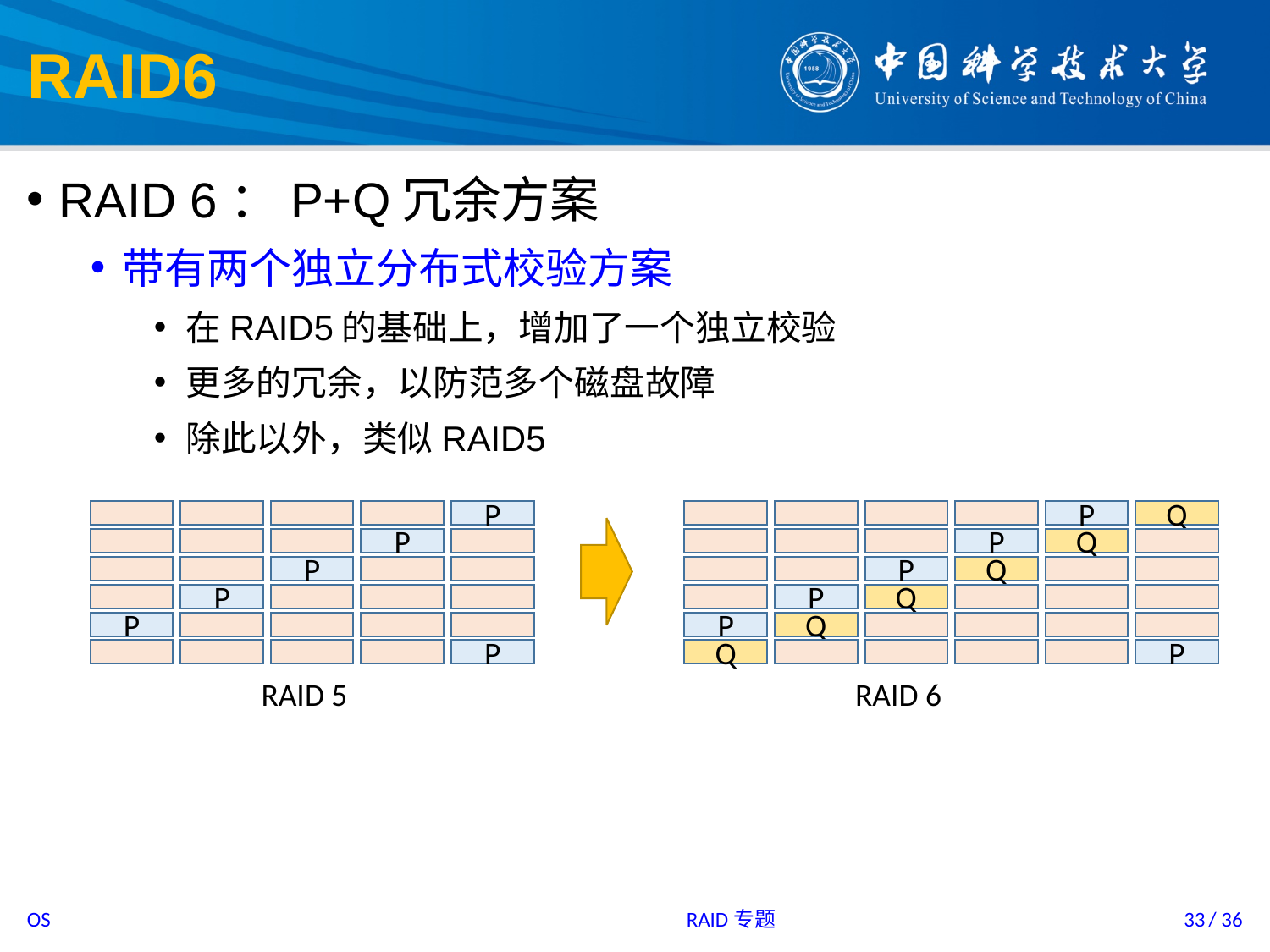

# RAID6
RAID 6：P+Q冗余方案
带有两个独立分布式校验方案
在RAID5的基础上，增加了一个独立校验
更多的冗余，以防范多个磁盘故障
除此以外，类似RAID5

P

P
Q

P

P
Q

P

P
Q

P

P
Q

P

P
Q

P
Q

P
RAID 5
RAID 6
RAID专题
33